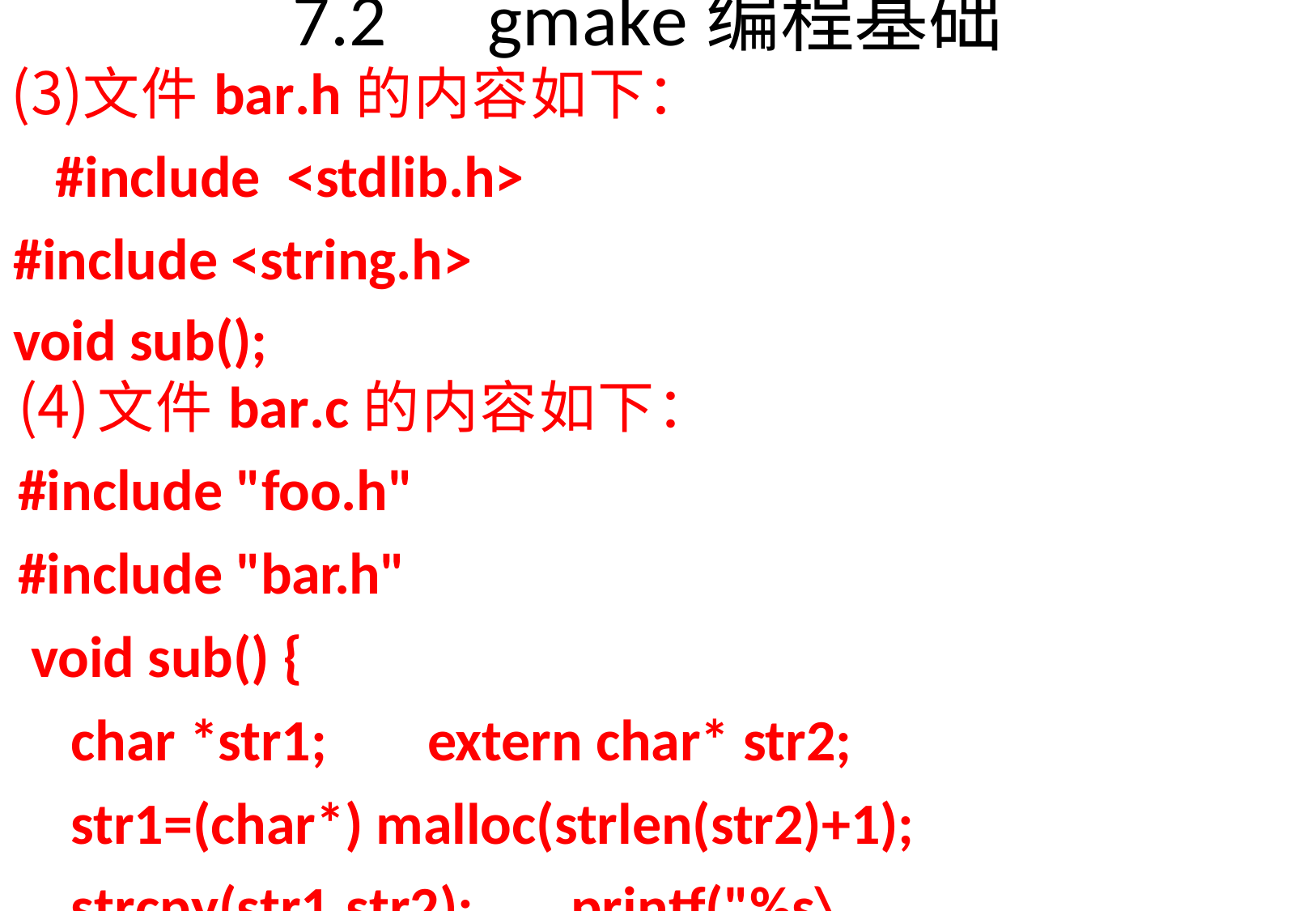

# 7.2	gmake编程基础
文件bar.h的内容如下：  #include <stdlib.h>  #include <string.h>
void sub();
文件bar.c的内容如下：
#include "foo.h"
#include "bar.h"  void sub() {
char *str1;	extern char* str2;  str1=(char*) malloc(strlen(str2)+1);  strcpy(str1,str2);	printf("%s\n",str1);}